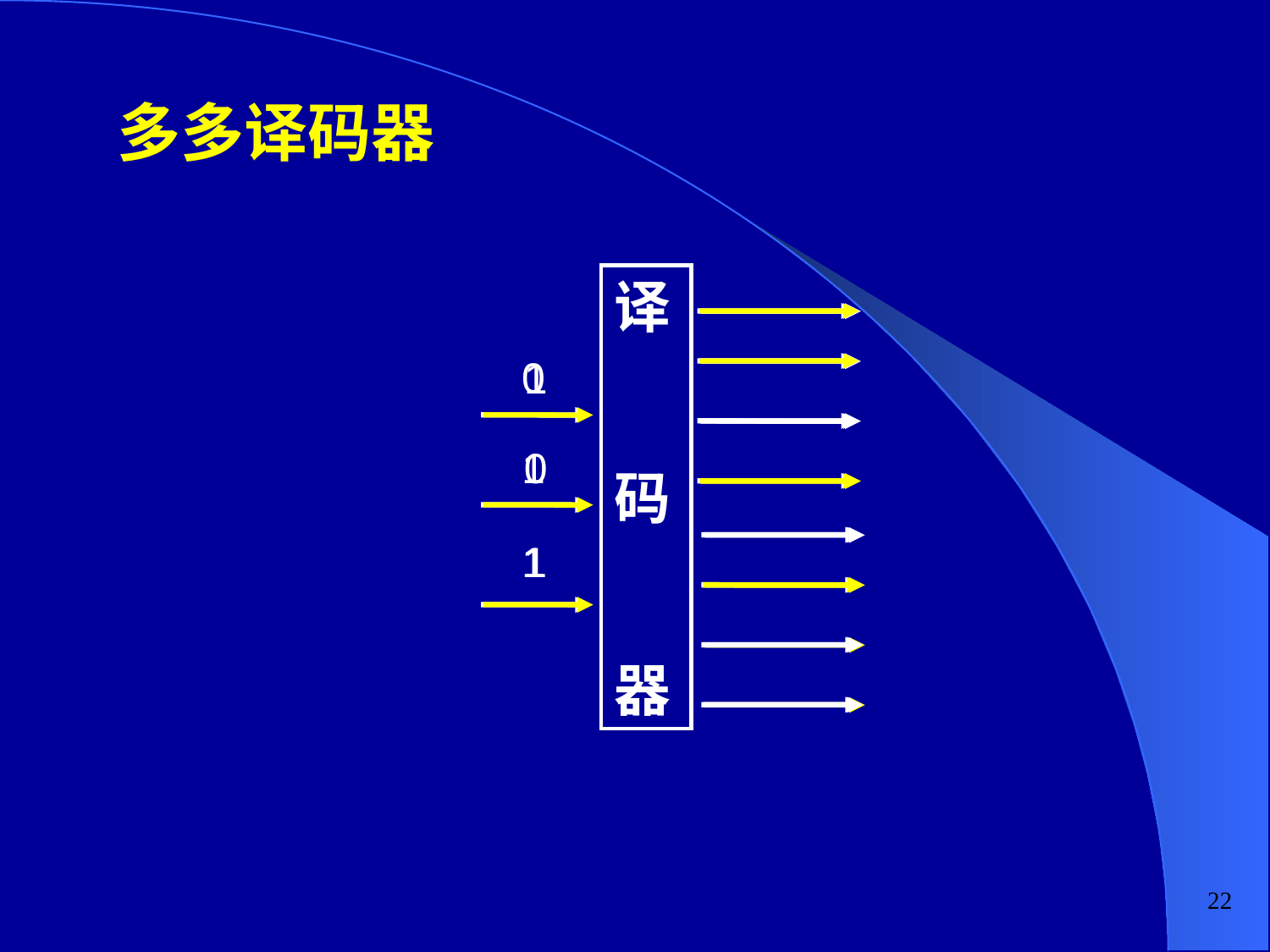

多多译码器
译

码

器

0
1
1

1
0
1

22